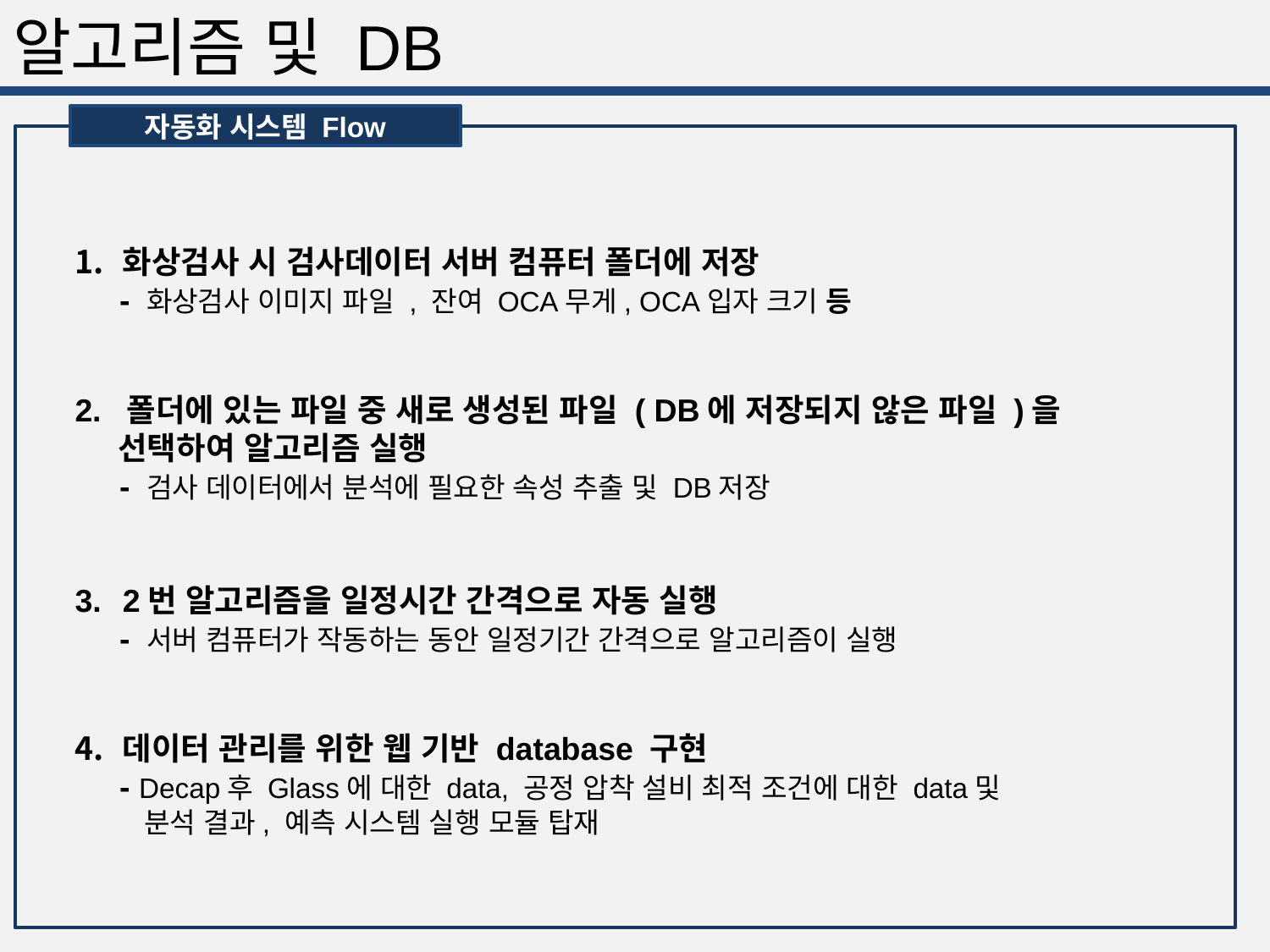

알고리즘 및 DB
자동화 시스템 Flow

화상검사 시 검사데이터 서버 컴퓨터 폴더에 저장
     - 화상검사 이미지 파일 , 잔여 OCA무게, OCA입자 크기 등

2.  폴더에 있는 파일 중 새로 생성된 파일 ( DB에 저장되지 않은 파일 )을
    선택하여 알고리즘 실행
     - 검사 데이터에서 분석에 필요한 속성 추출 및 DB저장

2번 알고리즘을 일정시간 간격으로 자동 실행
     - 서버 컴퓨터가 작동하는 동안 일정기간 간격으로 알고리즘이 실행

데이터 관리를 위한 웹 기반 database 구현
     - Decap후 Glass에 대한 data, 공정 압착 설비 최적 조건에 대한 data및
        분석 결과, 예측 시스템 실행 모듈 탑재